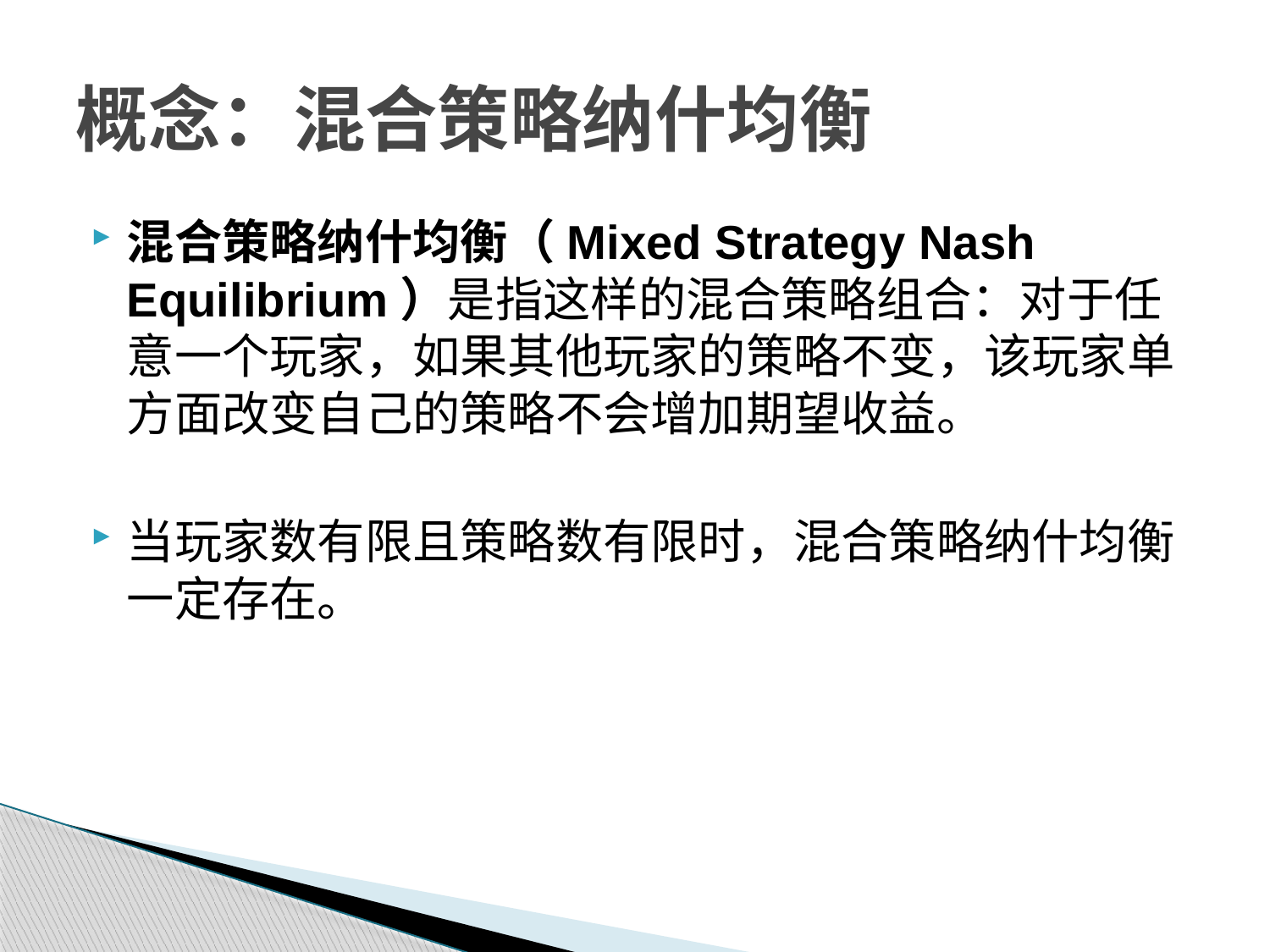

# 概念：混合策略纳什均衡
混合策略纳什均衡（Mixed Strategy Nash Equilibrium）是指这样的混合策略组合：对于任意一个玩家，如果其他玩家的策略不变，该玩家单方面改变自己的策略不会增加期望收益。

当玩家数有限且策略数有限时，混合策略纳什均衡一定存在。